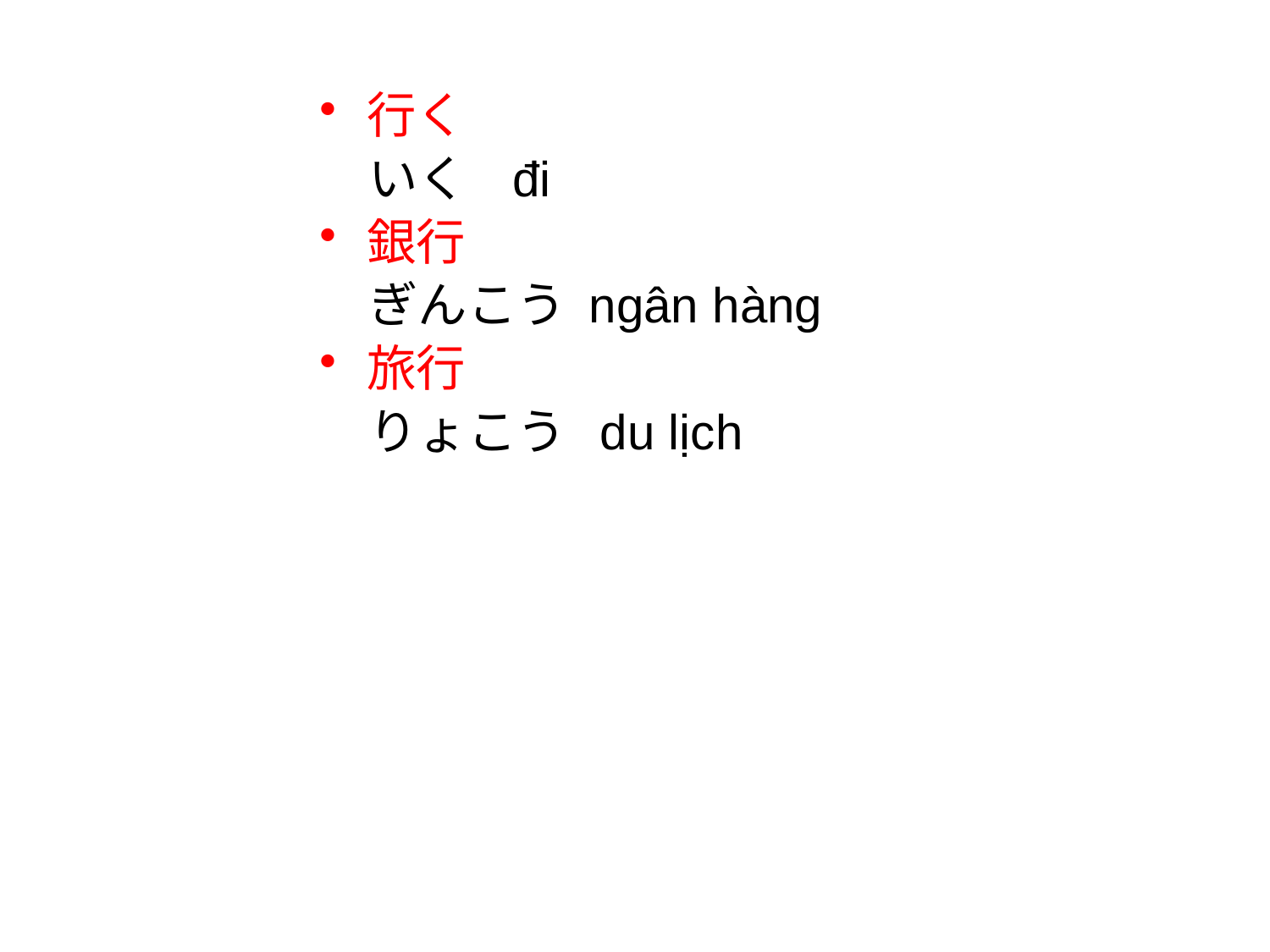

行く
　いく   đi
銀行
　ぎんこう ngân hàng
旅行
　りょこう  du lịch